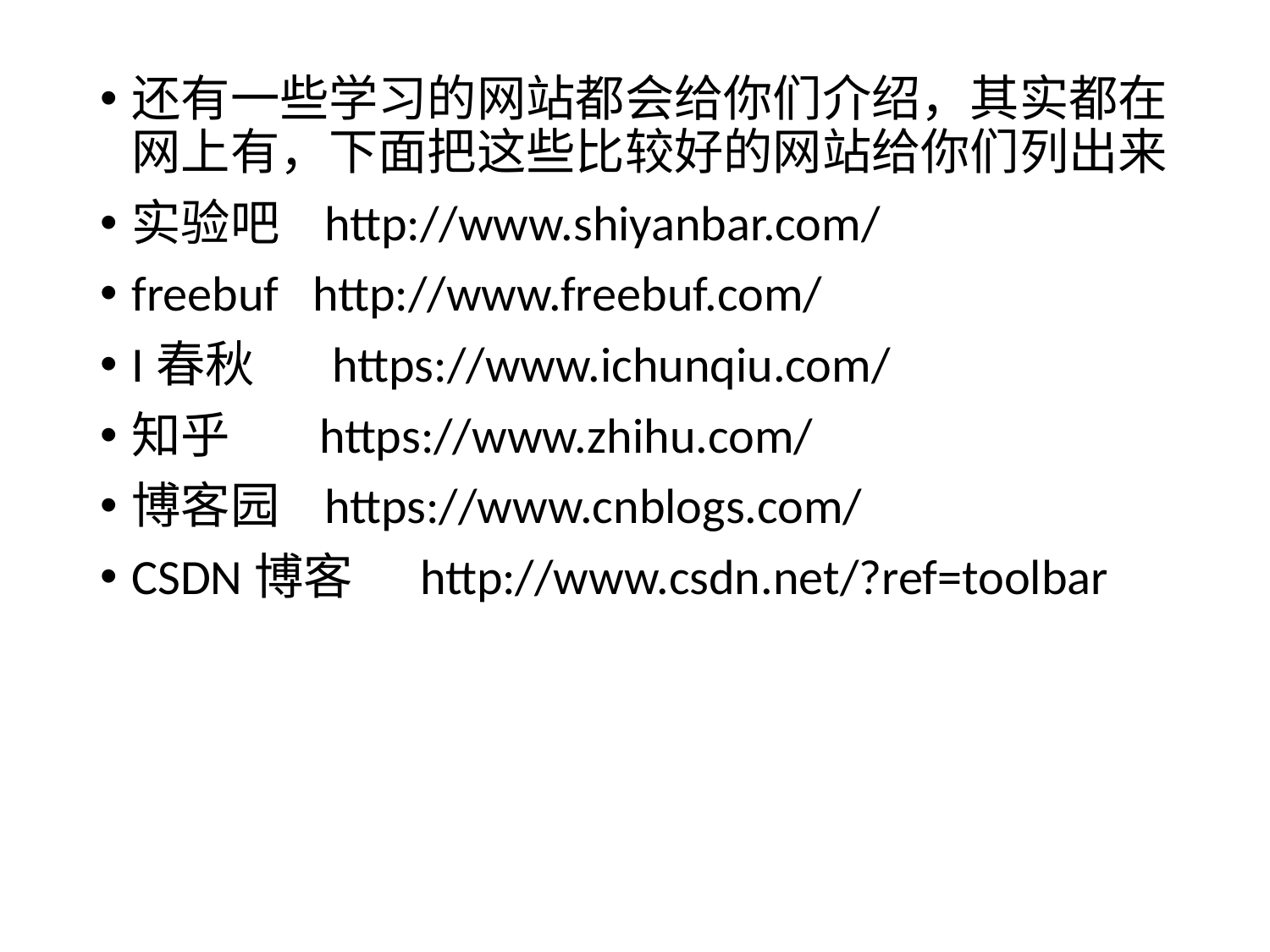

还有一些学习的网站都会给你们介绍，其实都在网上有，下面把这些比较好的网站给你们列出来
实验吧   http://www.shiyanbar.com/
freebuf   http://www.freebuf.com/
I春秋      https://www.ichunqiu.com/
知乎       https://www.zhihu.com/
博客园   https://www.cnblogs.com/
CSDN博客     http://www.csdn.net/?ref=toolbar